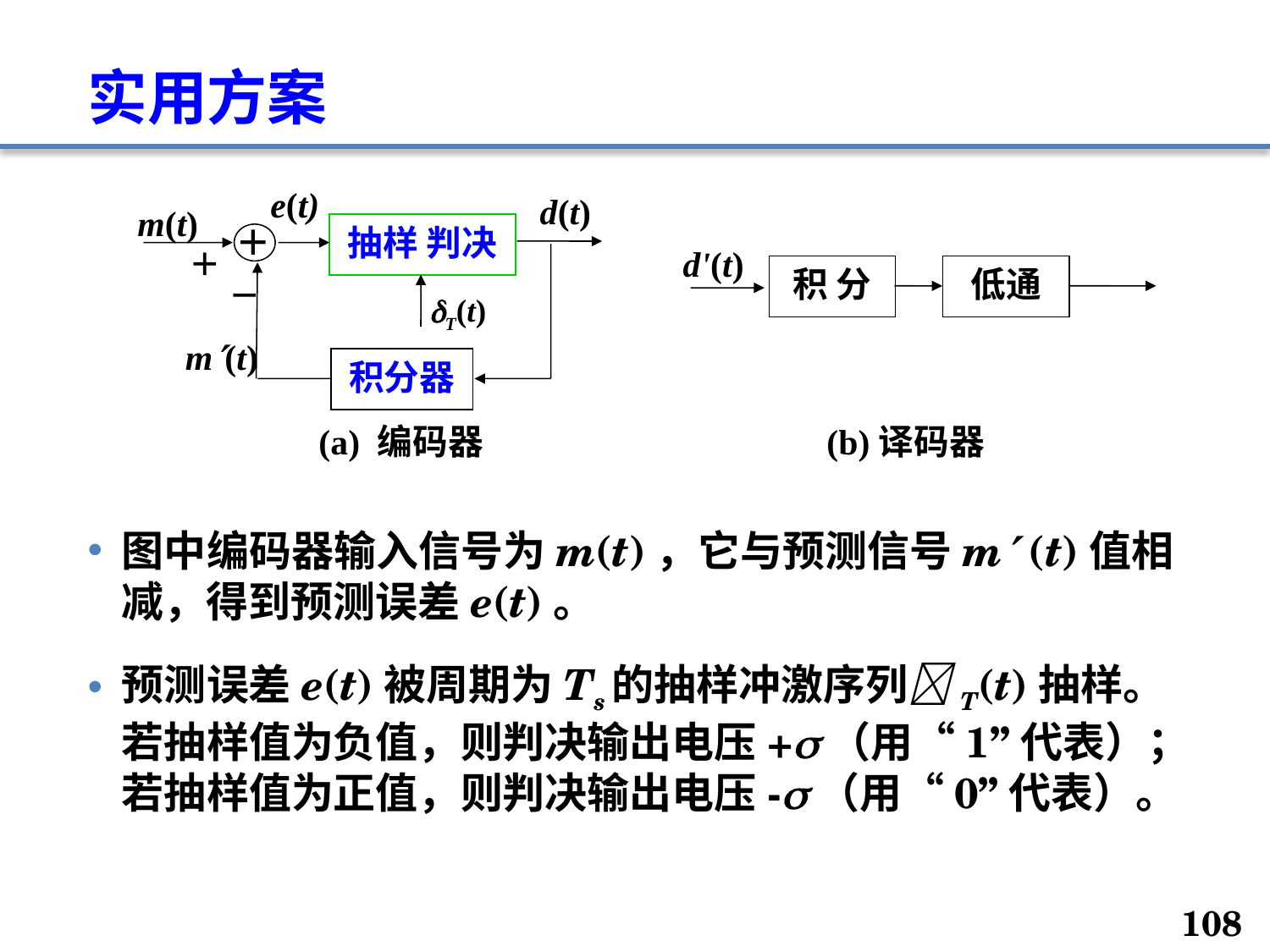

# 实用方案

图中编码器输入信号为m(t)，它与预测信号m′ (t)值相减，得到预测误差e(t)。
预测误差e(t)被周期为Ts的抽样冲激序列δT(t)抽样。若抽样值为负值，则判决输出电压+σ（用“1”代表）；若抽样值为正值，则判决输出电压-σ（用“0”代表）。
e(t)
d(t)
m(t)
抽样 判决

＋

－
积分器

m′(t)
d'(t)

积 分
低通

＋

δT(t)
(a) 编码器			(b)译码器
108